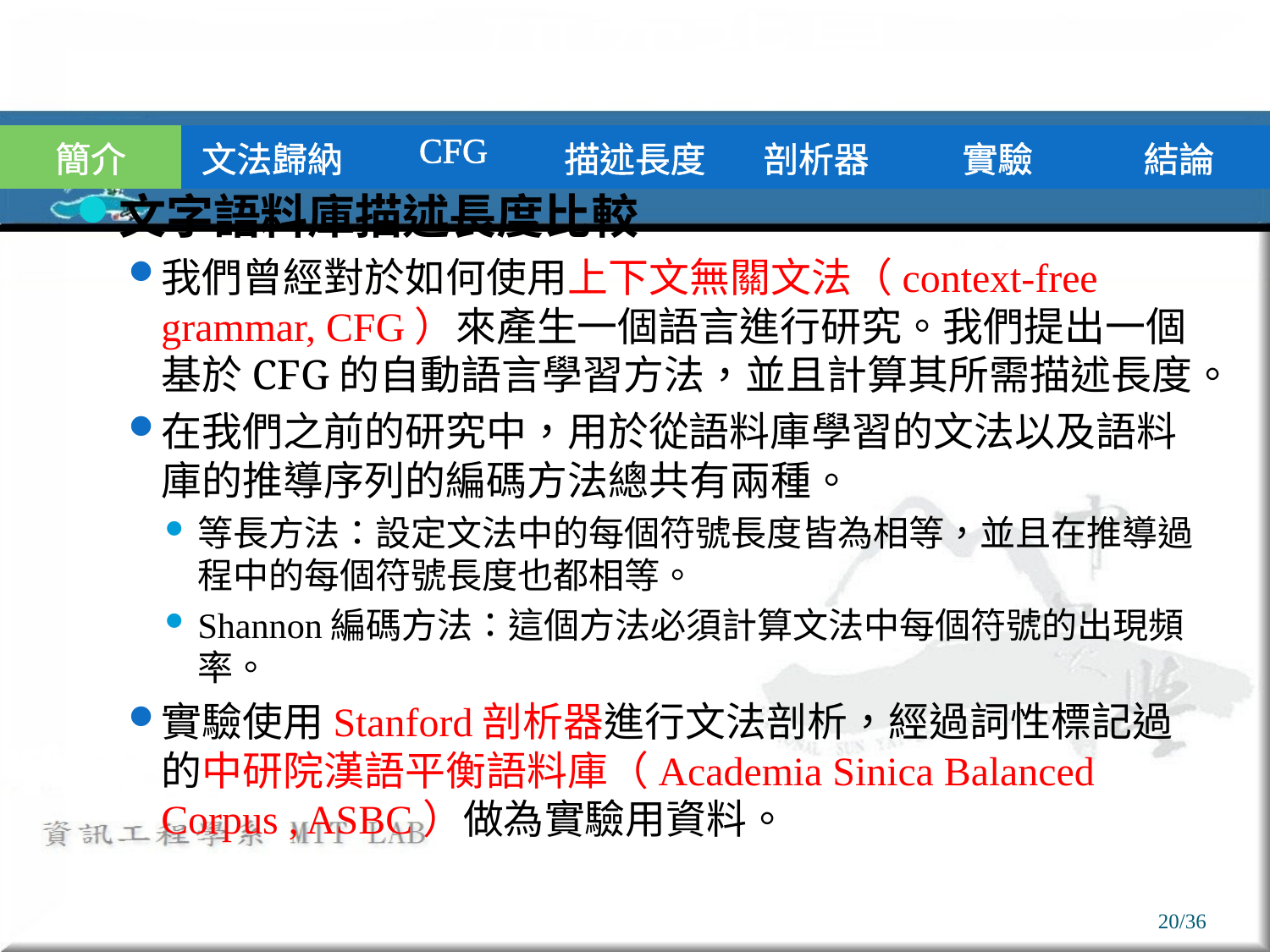

# 研究背景
| 簡介 | 文法歸納 | CFG | 描述長度 | 剖析器 | 實驗 | 結論 |
| --- | --- | --- | --- | --- | --- | --- |
文字語料庫描述長度比較
我們曾經對於如何使用上下文無關文法（context-free grammar, CFG）來產生一個語言進行研究。我們提出一個基於CFG的自動語言學習方法，並且計算其所需描述長度。
在我們之前的研究中，用於從語料庫學習的文法以及語料庫的推導序列的編碼方法總共有兩種。
等長方法：設定文法中的每個符號長度皆為相等，並且在推導過程中的每個符號長度也都相等。
Shannon編碼方法：這個方法必須計算文法中每個符號的出現頻率。
實驗使用Stanford剖析器進行文法剖析，經過詞性標記過的中研院漢語平衡語料庫（Academia Sinica Balanced Corpus , ASBC）做為實驗用資料。

20/36